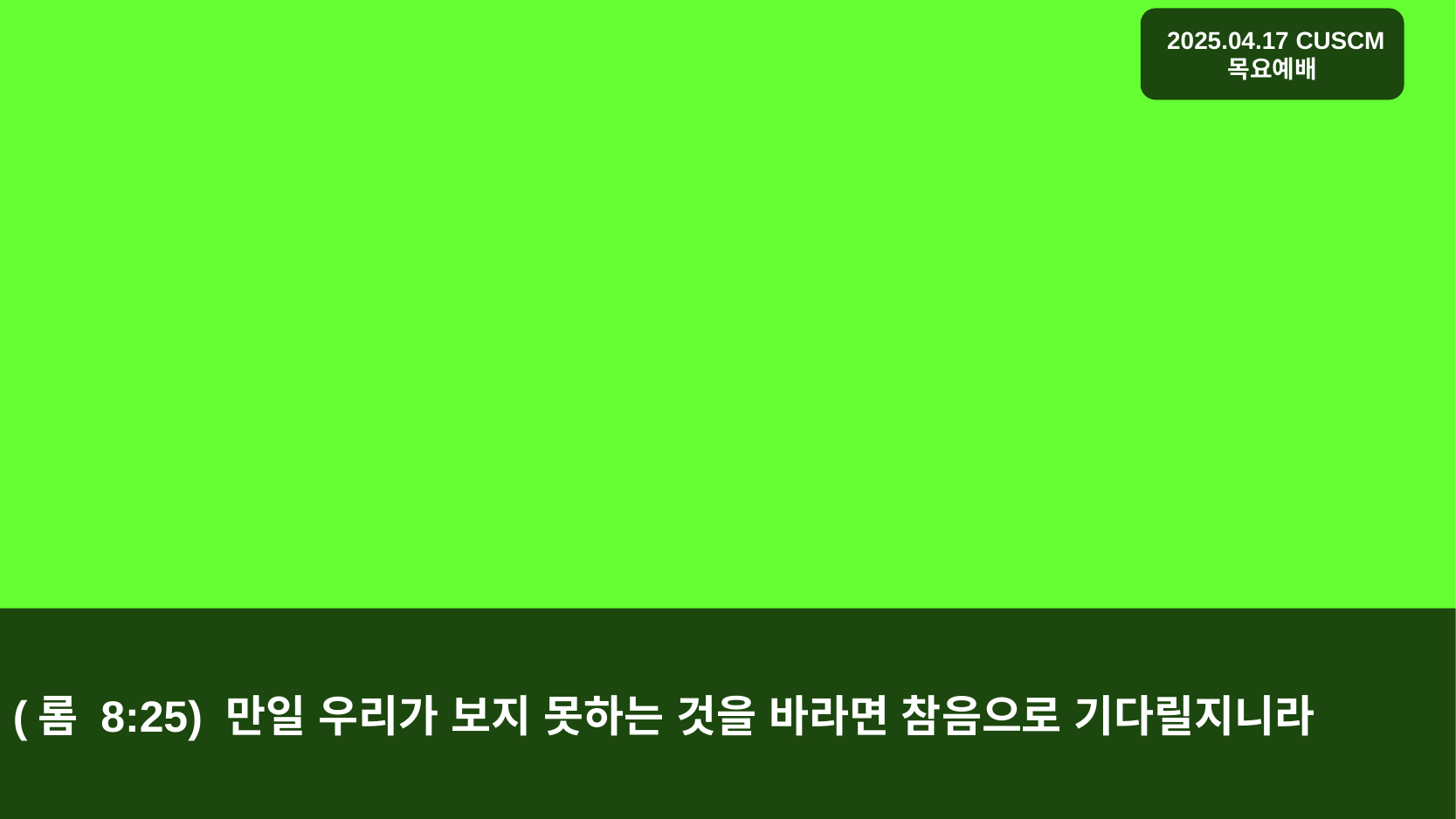

# (롬 8:25) 만일 우리가 보지 못하는 것을 바라면 참음으로 기다릴지니라